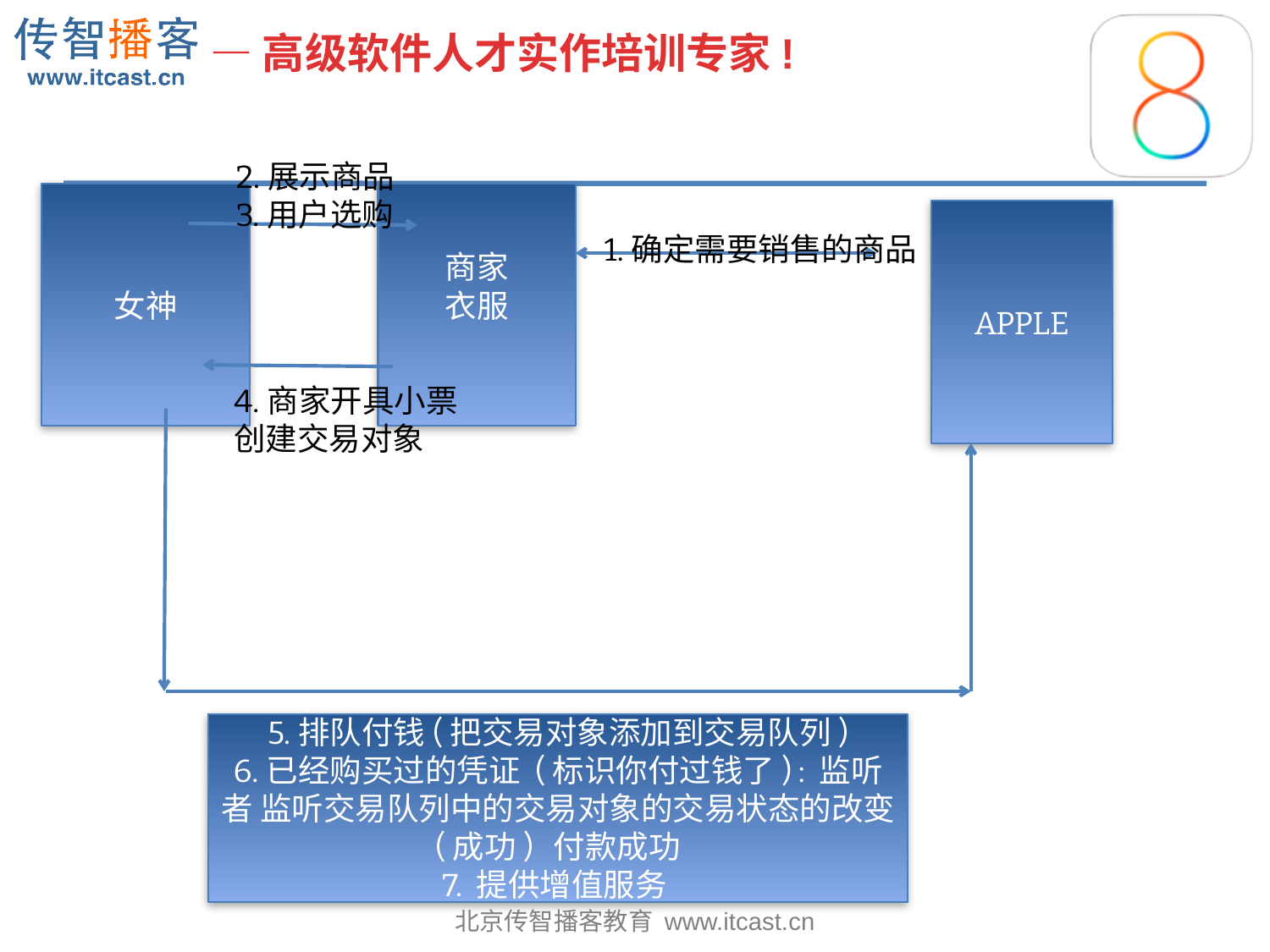

2.展示商品
3.用户选购
女神
商家
衣服

APPLE
1.确定需要销售的商品
4.商家开具小票
创建交易对象
5.排队付钱(把交易对象添加到交易队列)
6.已经购买过的凭证 (标识你付过钱了) : 监听者 监听交易队列中的交易对象的交易状态的改变 (成功)  付款成功
7. 提供增值服务